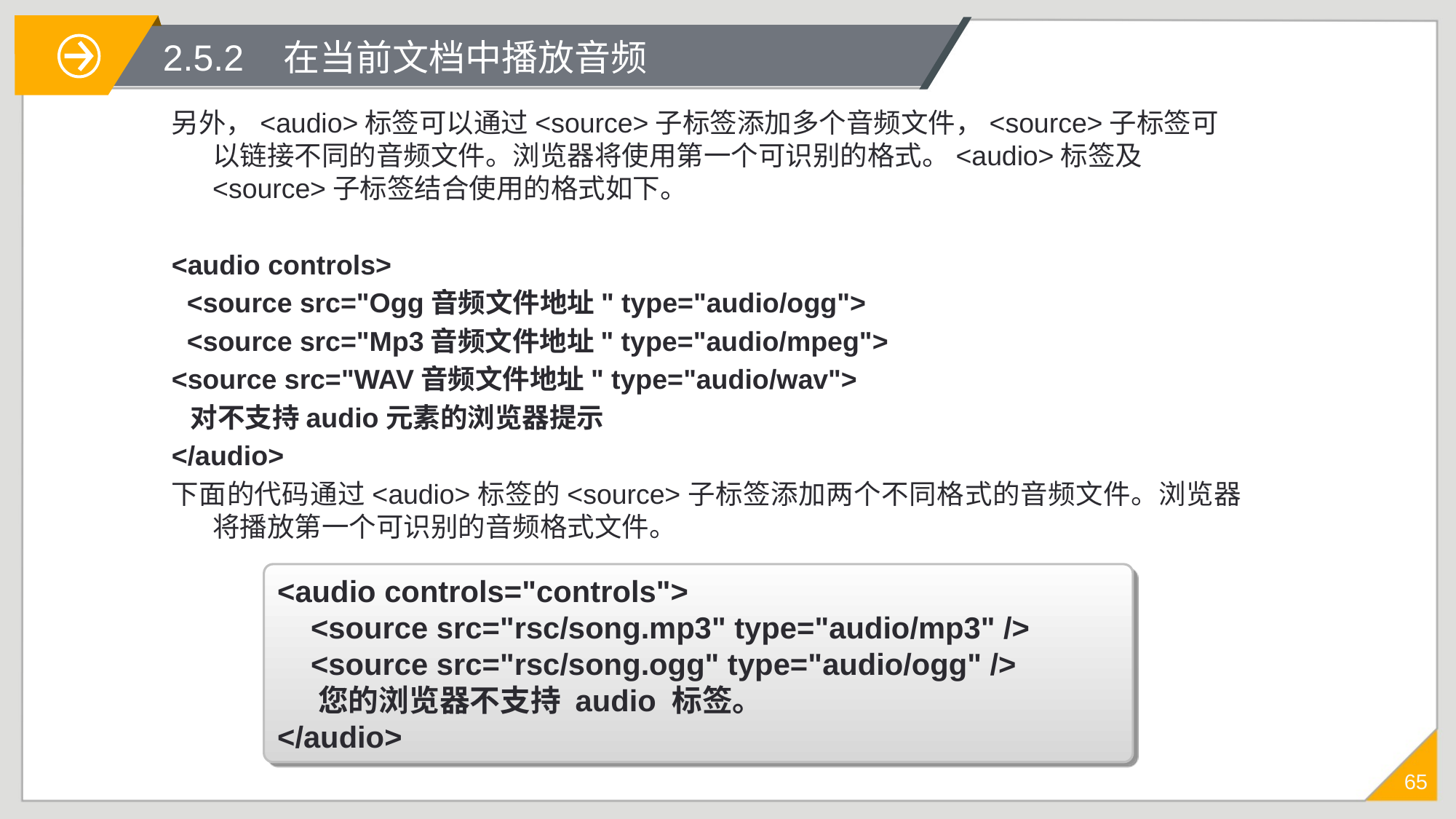

2.5.2   在当前文档中播放音频
另外，<audio>标签可以通过<source>子标签添加多个音频文件，<source>子标签可以链接不同的音频文件。浏览器将使用第一个可识别的格式。<audio>标签及<source>子标签结合使用的格式如下。

<audio controls>
  <source src="Ogg音频文件地址" type="audio/ogg">
  <source src="Mp3音频文件地址" type="audio/mpeg">
<source src="WAV音频文件地址" type="audio/wav">
  对不支持audio元素的浏览器提示
</audio>
下面的代码通过<audio>标签的<source>子标签添加两个不同格式的音频文件。浏览器将播放第一个可识别的音频格式文件。

<audio controls="controls">
    <source src="rsc/song.mp3" type="audio/mp3" />
    <source src="rsc/song.ogg" type="audio/ogg" />
    您的浏览器不支持 audio 标签。
</audio>